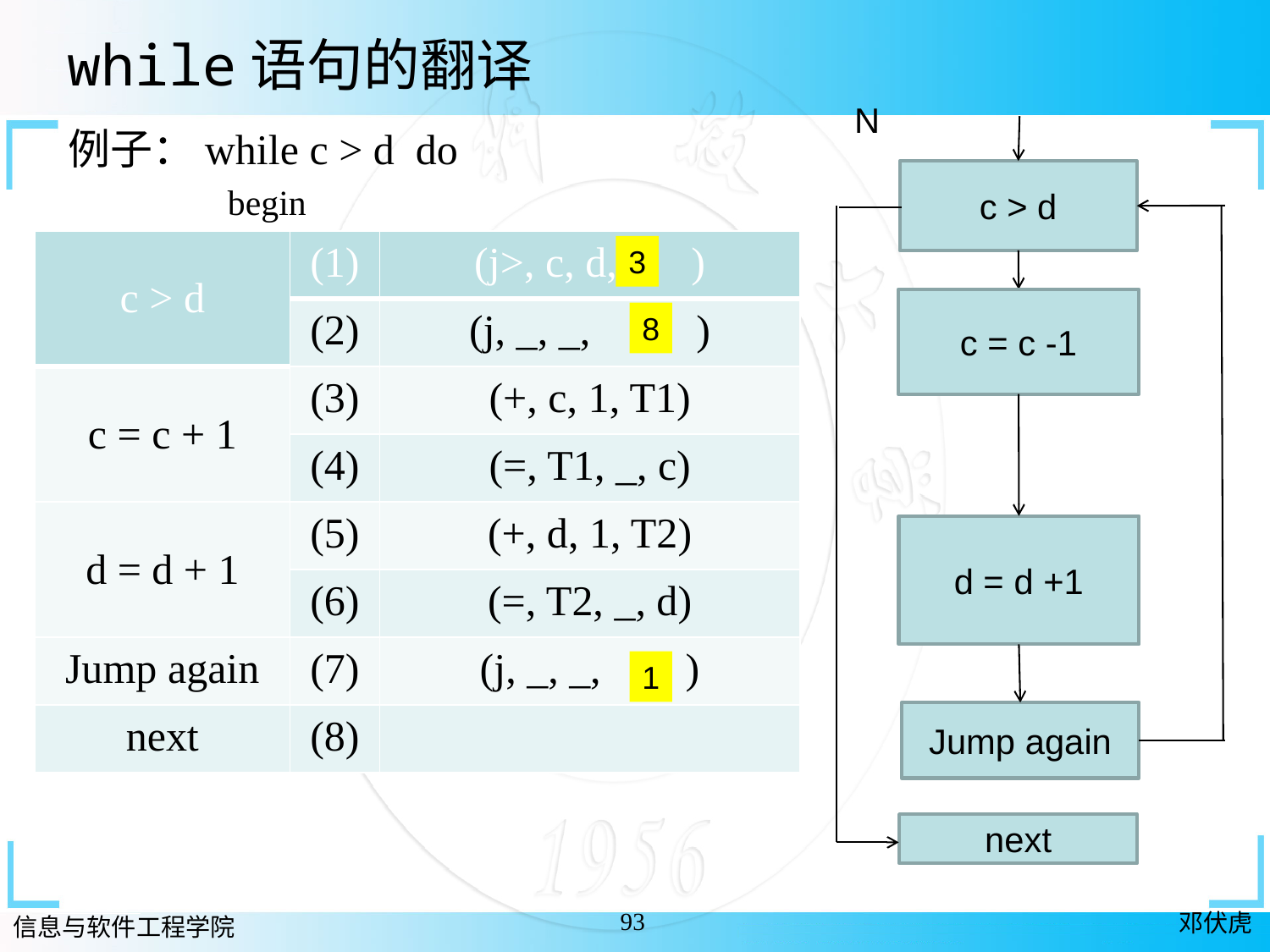

while语句的翻译
N
例子：while c > d  do
                  begin
                  c = c -1;
                  d = d +1;
                  end

c > d
| c > d | (1) | (j>, c, d, ) |
| --- | --- | --- |
|  | (2) | (j, \_, \_, ) |
| c = c + 1 | (3) | (+, c, 1, T1) |
|  | (4) | (=, T1, \_, c) |
| d = d + 1 | (5) | (+, d, 1, T2) |
|  | (6) | (=, T2, \_, d) |
| Jump again | (7) | (j, \_, \_, ) |
| next | (8) |  |
3
c = c -1
8
d = d +1
1
Jump again
next
93
邓伏虎
信息与软件工程学院